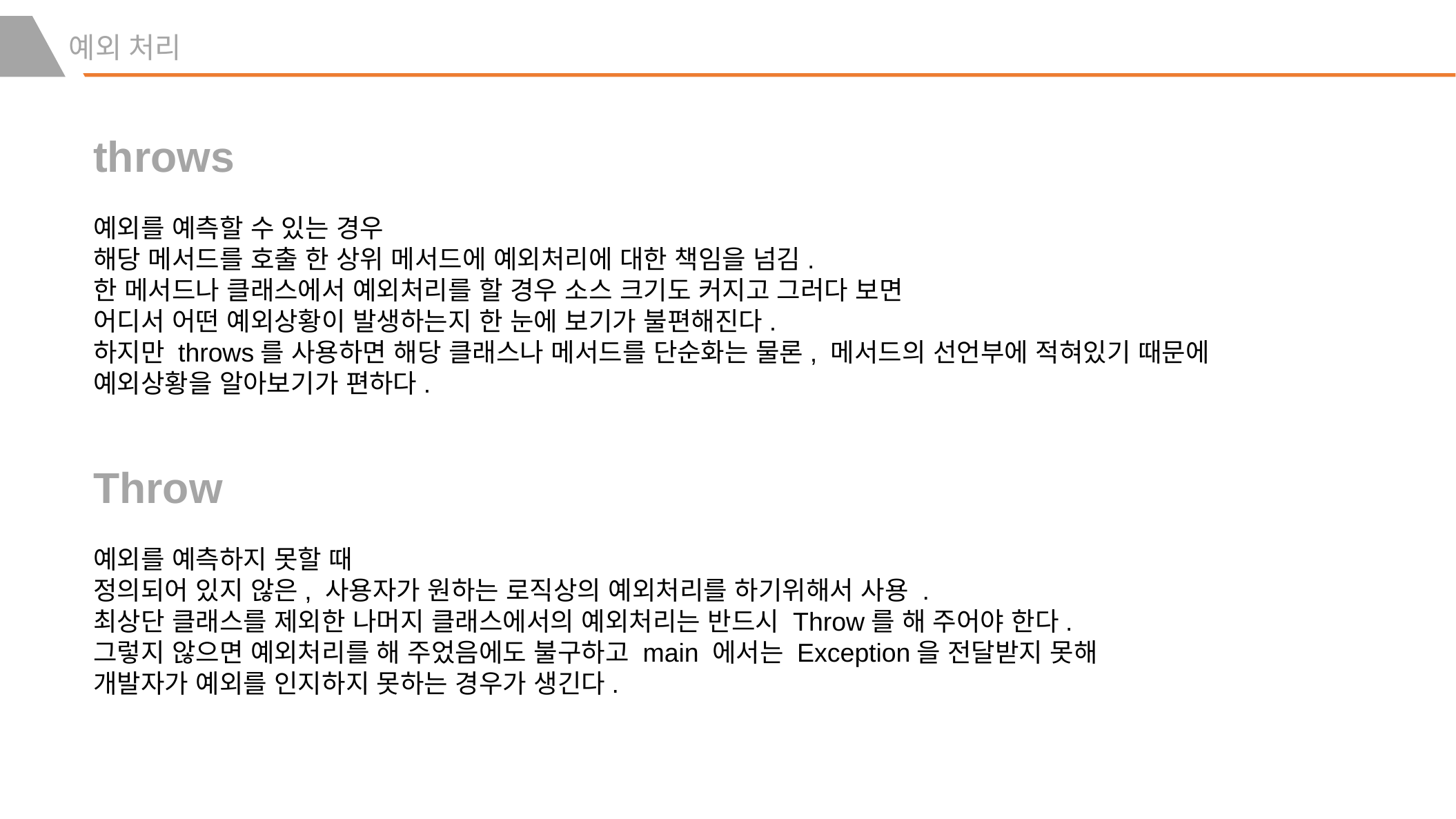

예외 처리

throws

예외를 예측할 수 있는 경우
해당 메서드를 호출 한 상위 메서드에 예외처리에 대한 책임을 넘김.
한 메서드나 클래스에서 예외처리를 할 경우 소스 크기도 커지고 그러다 보면
어디서 어떤 예외상황이 발생하는지 한 눈에 보기가 불편해진다.
하지만 throws를 사용하면 해당 클래스나 메서드를 단순화는 물론, 메서드의 선언부에 적혀있기 때문에 예외상황을 알아보기가 편하다.

Throw

예외를 예측하지 못할 때
정의되어 있지 않은, 사용자가 원하는 로직상의 예외처리를 하기위해서 사용 .
최상단 클래스를 제외한 나머지 클래스에서의 예외처리는 반드시 Throw를 해 주어야 한다.
그렇지 않으면 예외처리를 해 주었음에도 불구하고 main 에서는 Exception을 전달받지 못해
개발자가 예외를 인지하지 못하는 경우가 생긴다.